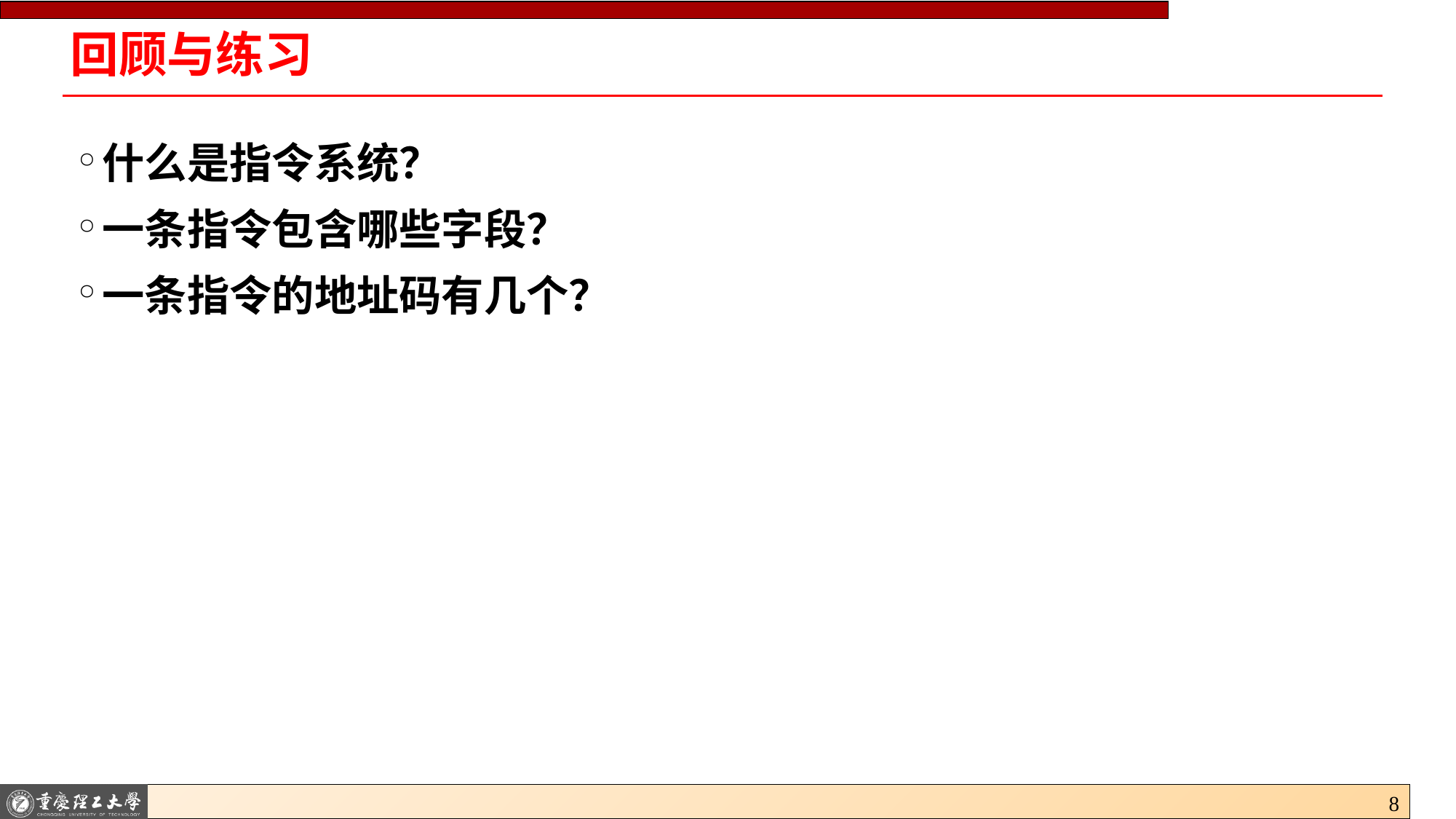

# 回顾与练习
什么是指令系统？
一条指令包含哪些字段？
一条指令的地址码有几个？